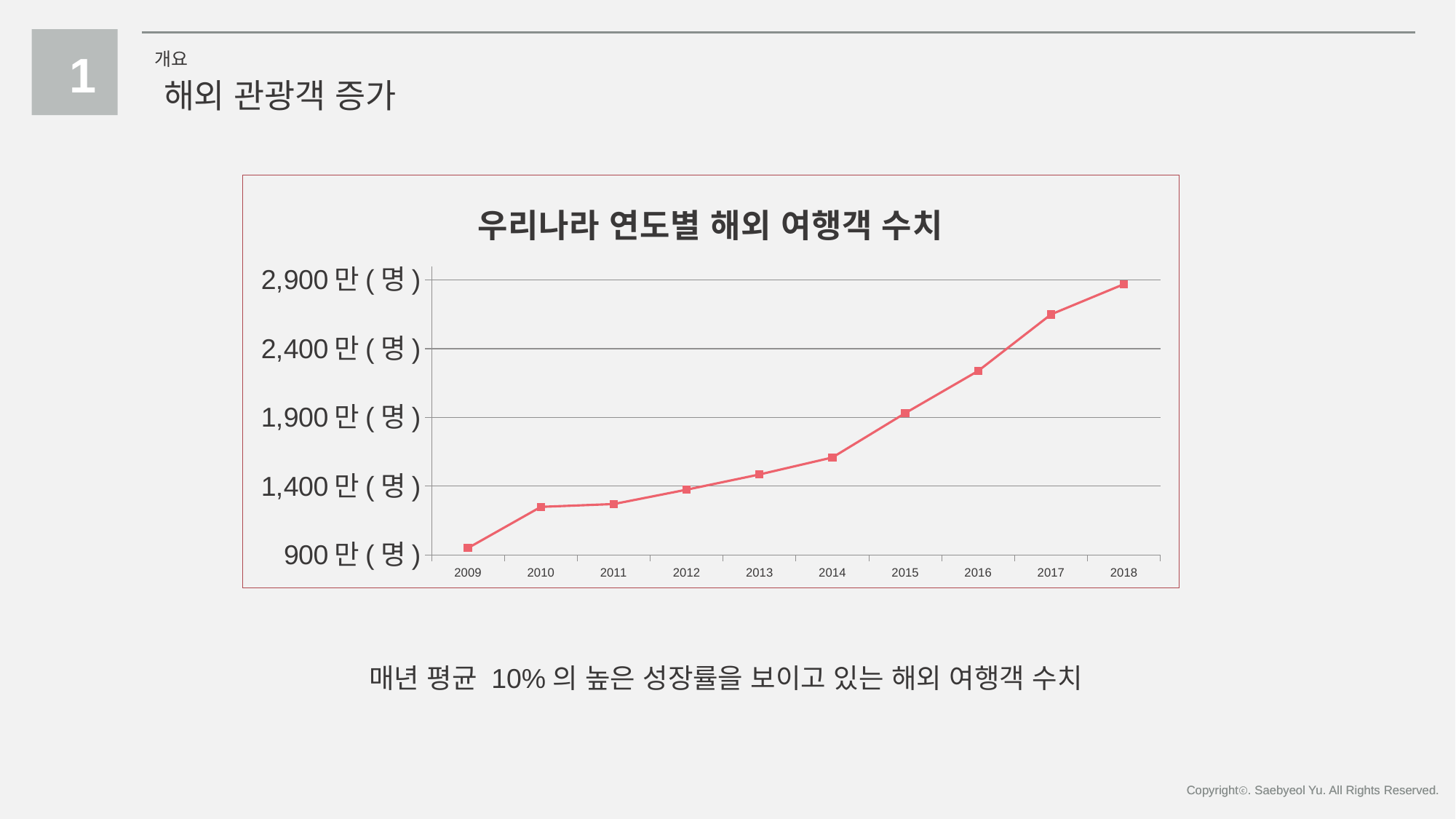

1
개요

해외 관광객 증가

### Chart: 우리나라 연도별 해외 여행객 수치

| Category | 해외 여행객 증가 수치 |
|---|---|
| 2009 | 949.4 |
| 2010 | 1248.8 |
| 2011 | 1269.4 |
| 2012 | 1373.7 |
| 2013 | 1484.6 |
| 2014 | 1608.1 |
| 2015 | 1931.0 |
| 2016 | 2238.3 |
| 2017 | 2649.6 |
| 2018 | 2869.6 |
매년 평균 10%의 높은 성장률을 보이고 있는 해외 여행객 수치
Copyrightⓒ. Saebyeol Yu. All Rights Reserved.